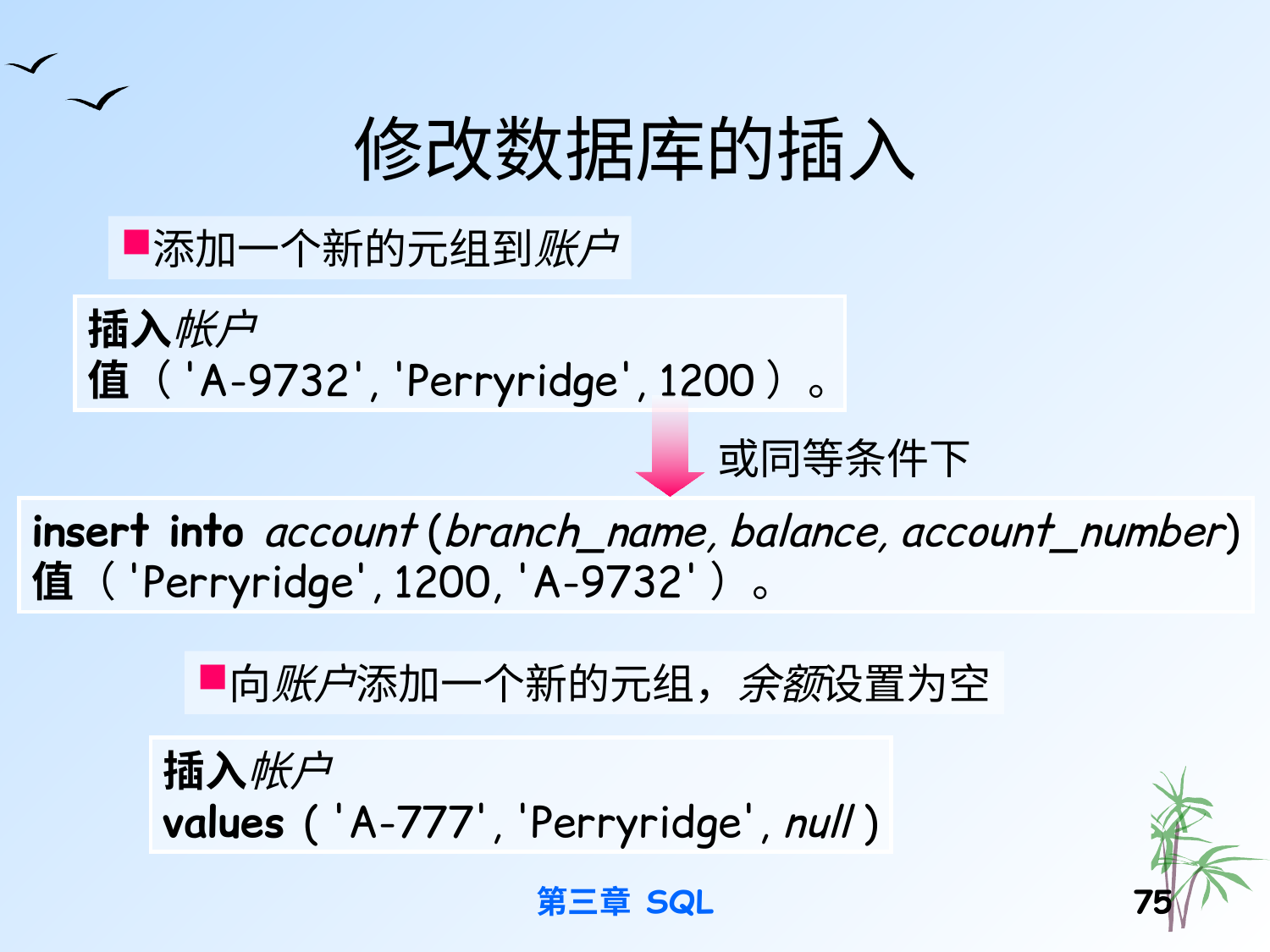

# 修改数据库的插入
添加一个新的元组到账户
插入帐户
值（'A-9732', 'Perryridge', 1200）。

或同等条件下
insert into account (branch_name, balance, account_number)
值（'Perryridge', 1200, 'A-9732'）。
向账户添加一个新的元组，余额设置为空
插入帐户
values ( 'A-777', 'Perryridge', null )
第三章 SQL
75